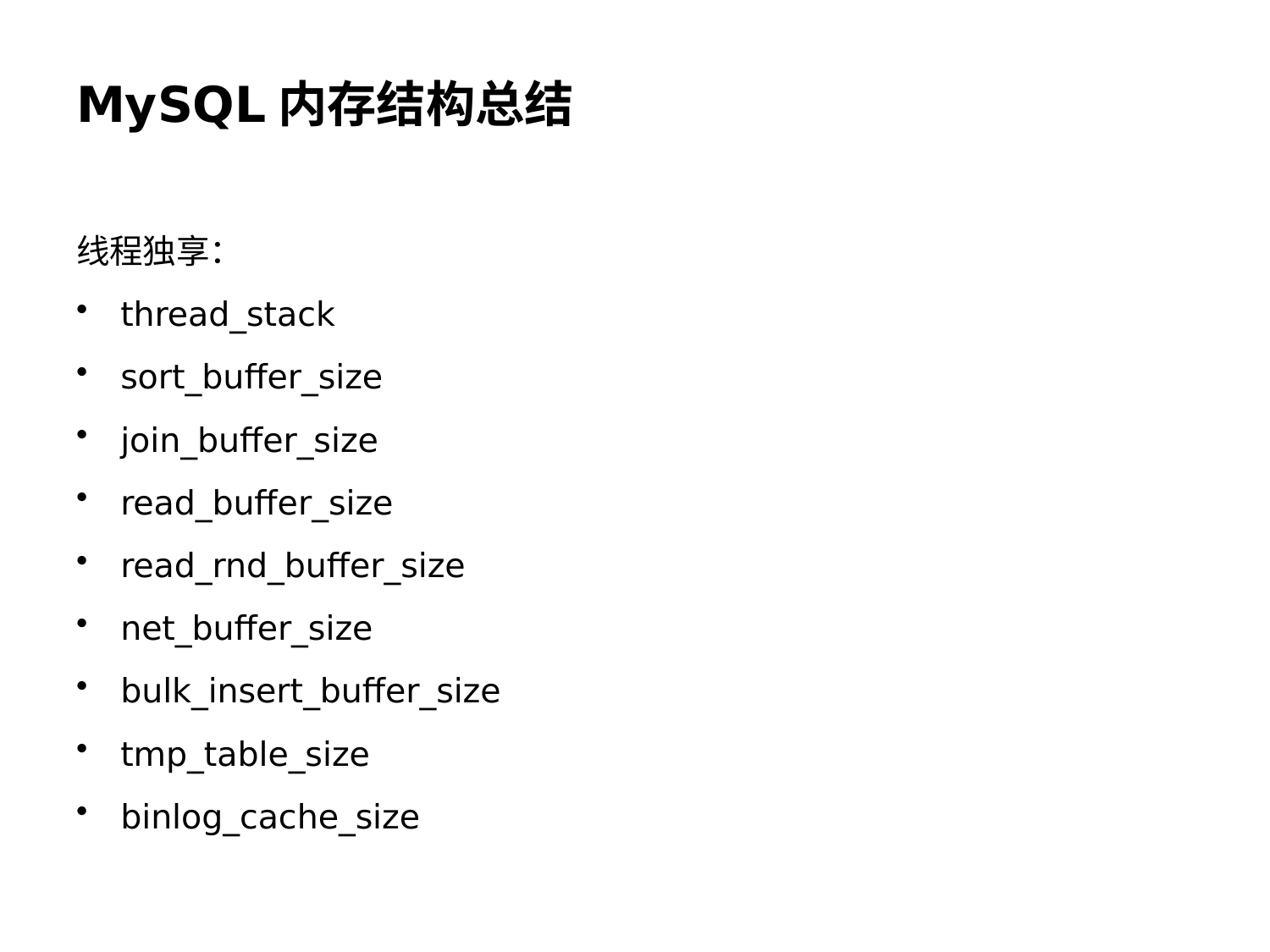

# MySQL内存结构总结
线程独享：
thread_stack
sort_buffer_size
join_buffer_size
read_buffer_size
read_rnd_buffer_size
net_buffer_size
bulk_insert_buffer_size
tmp_table_size
binlog_cache_size